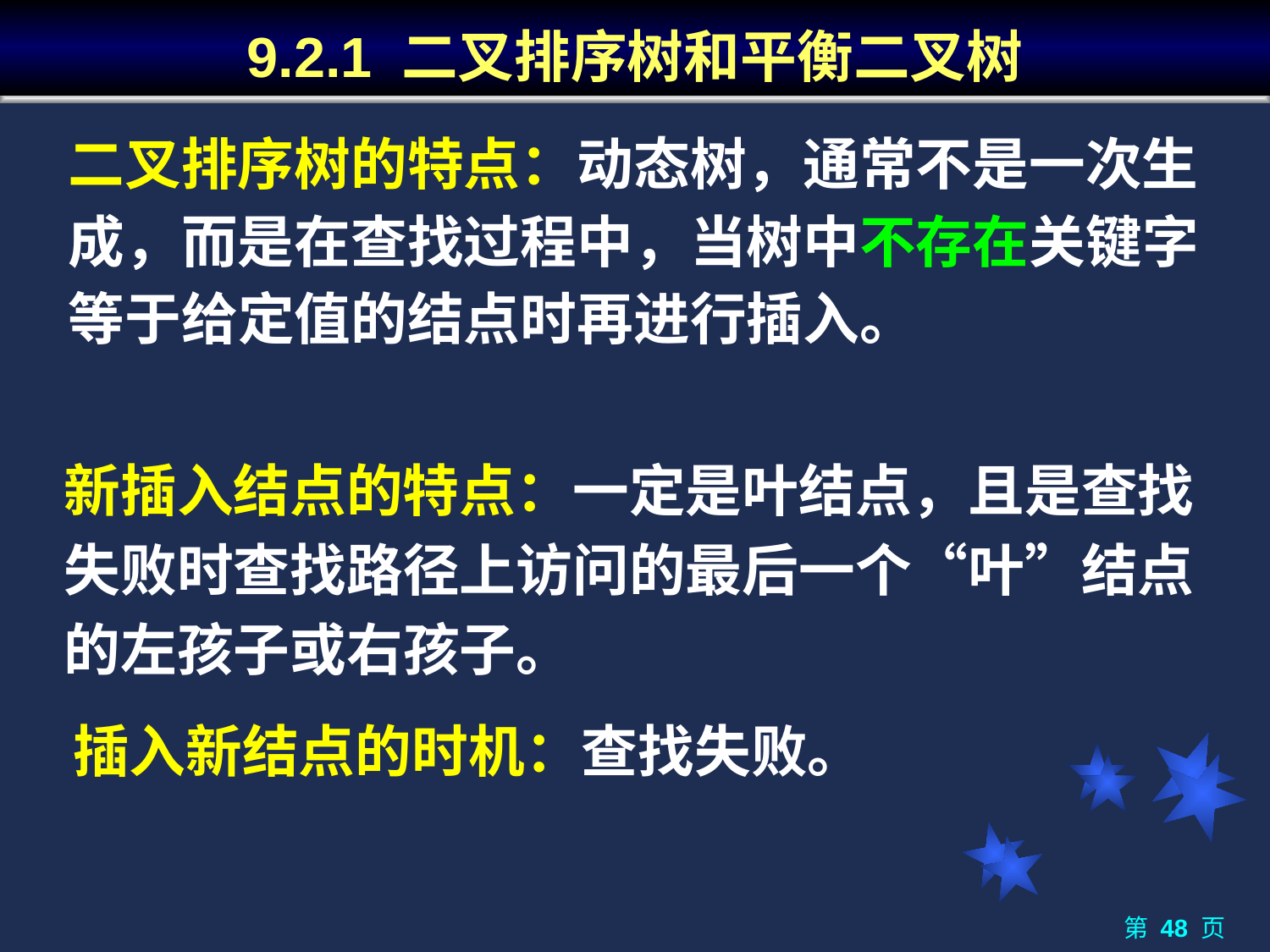

# 9.2.1 二叉排序树和平衡二叉树
	二叉排序树的特点：动态树，通常不是一次生成，而是在查找过程中，当树中不存在关键字等于给定值的结点时再进行插入。
新插入结点的特点：一定是叶结点，且是查找失败时查找路径上访问的最后一个“叶”结点的左孩子或右孩子。
插入新结点的时机：查找失败。
第 48 页